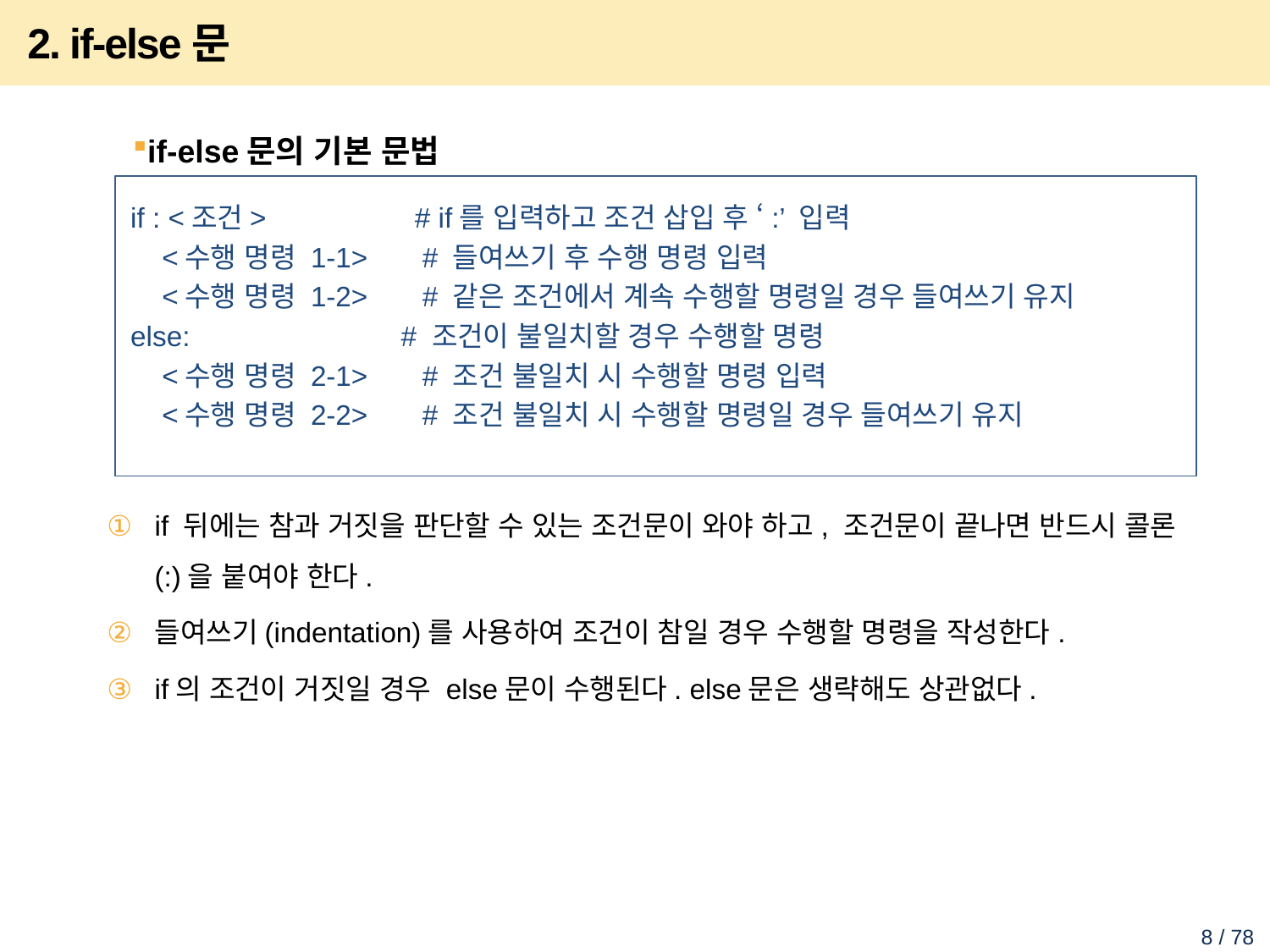

# 2. if-else문
if-else문의 기본 문법

   if : <조건>                   # if를 입력하고 조건 삽입 후 ‘:’ 입력
       <수행 명령 1-1>       # 들여쓰기 후 수행 명령 입력
       <수행 명령 1-2>       # 같은 조건에서 계속 수행할 명령일 경우 들여쓰기 유지
   else:                           # 조건이 불일치할 경우 수행할 명령
       <수행 명령 2-1>       # 조건 불일치 시 수행할 명령 입력
       <수행 명령 2-2>       # 조건 불일치 시 수행할 명령일 경우 들여쓰기 유지

if 뒤에는 참과 거짓을 판단할 수 있는 조건문이 와야 하고, 조건문이 끝나면 반드시 콜론(:)을 붙여야 한다.
들여쓰기(indentation)를 사용하여 조건이 참일 경우 수행할 명령을 작성한다.
if의 조건이 거짓일 경우 else문이 수행된다. else문은 생략해도 상관없다.